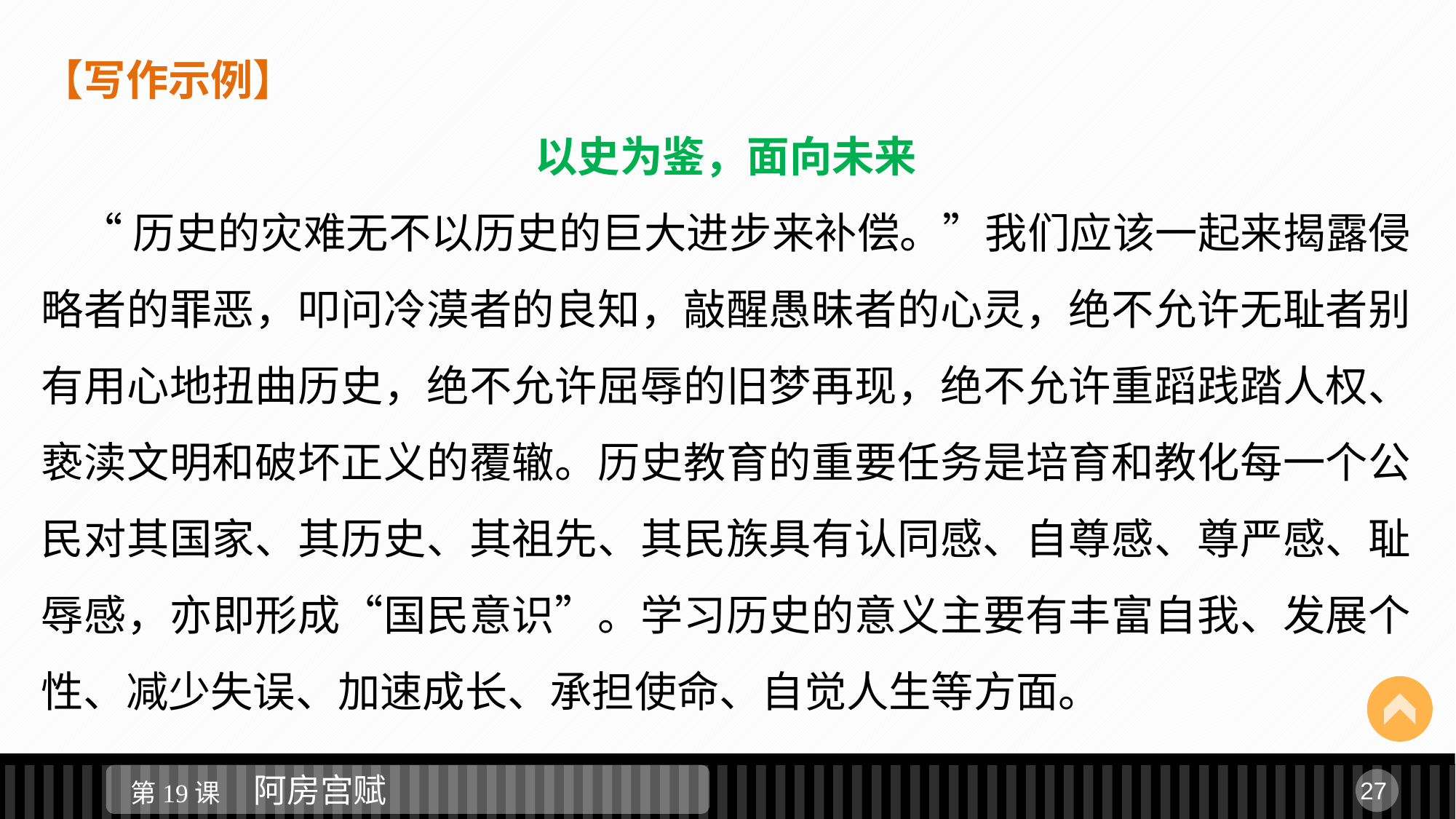

【写作示例】
以史为鉴，面向未来
    “历史的灾难无不以历史的巨大进步来补偿。”我们应该一起来揭露侵略者的罪恶，叩问冷漠者的良知，敲醒愚昧者的心灵，绝不允许无耻者别有用心地扭曲历史，绝不允许屈辱的旧梦再现，绝不允许重蹈践踏人权、亵渎文明和破坏正义的覆辙。历史教育的重要任务是培育和教化每一个公民对其国家、其历史、其祖先、其民族具有认同感、自尊感、尊严感、耻辱感，亦即形成“国民意识”。学习历史的意义主要有丰富自我、发展个性、减少失误、加速成长、承担使命、自觉人生等方面。